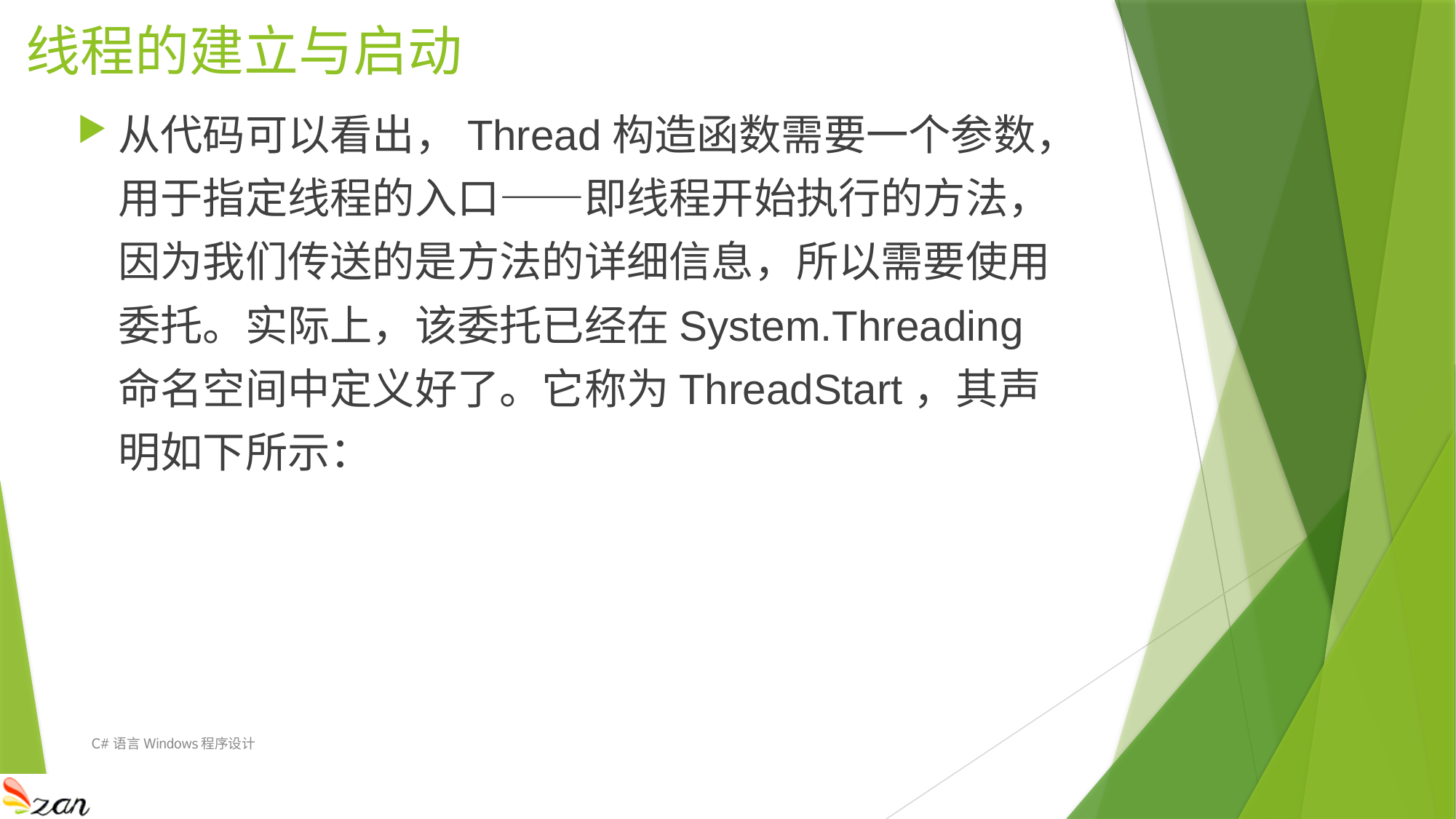

# 线程的建立与启动
从代码可以看出，Thread构造函数需要一个参数，用于指定线程的入口——即线程开始执行的方法，因为我们传送的是方法的详细信息，所以需要使用委托。实际上，该委托已经在System.Threading命名空间中定义好了。它称为ThreadStart，其声明如下所示：
C#语言Windows程序设计